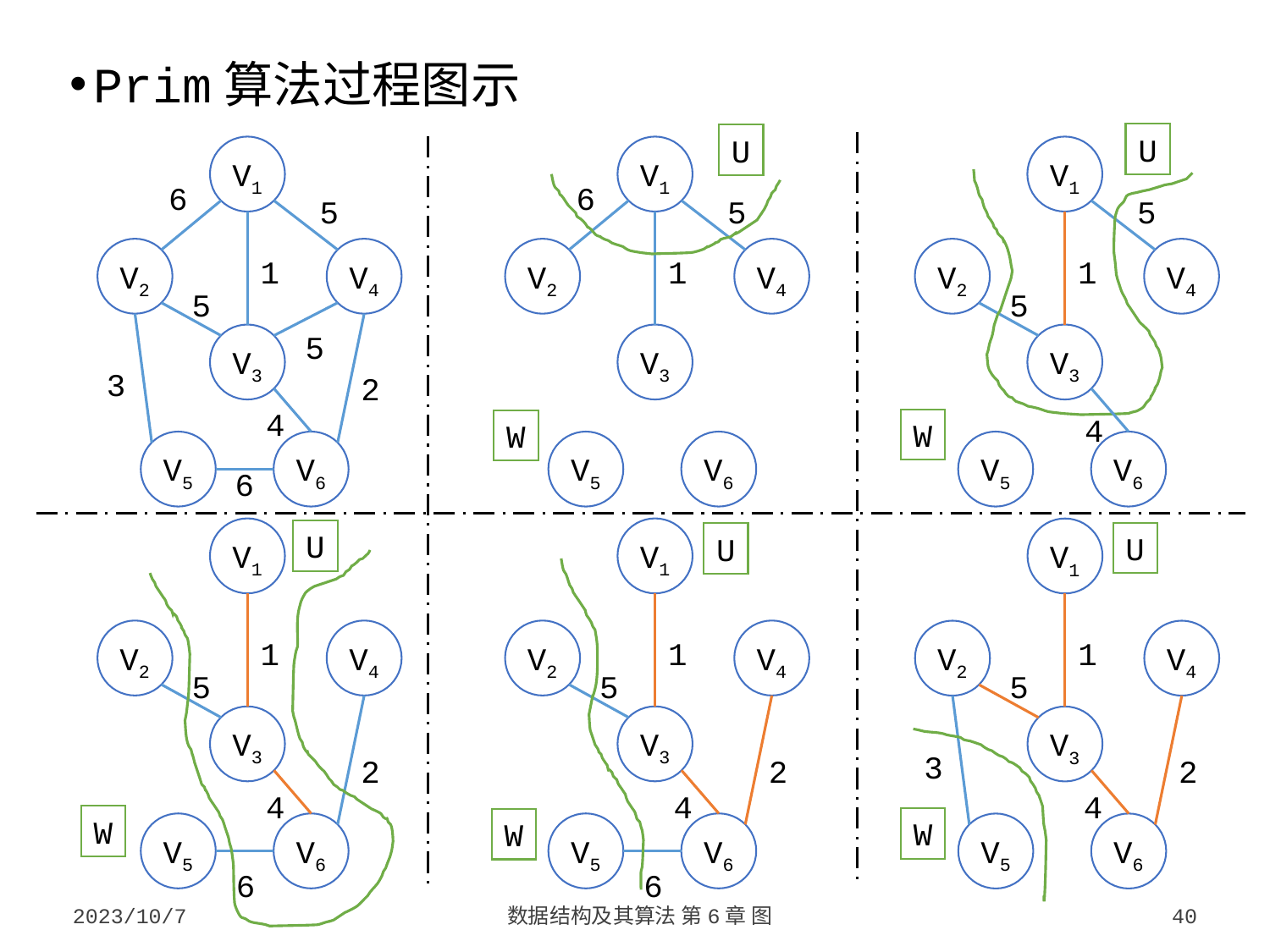

Prim算法过程图示
U
U

V1

V1

V1

6
6

5
5
5

V2

V4

V2

V4

V2

V4
1
1
1
5
5
5

V3

V3

V3
3
2
4
4
W
W

V5

V6

V5

V6

V5

V6
6

V1

V1

V1
U
U
U

V2

V4

V2

V4

V2

V4
1
1
1
5
5
5

V3

V3

V3

3
2
2
2
4
4
4
W
W
W

V5

V6

V5

V6

V5

V6
6
6
2023/10/7
数据结构及其算法 第6章 图
40